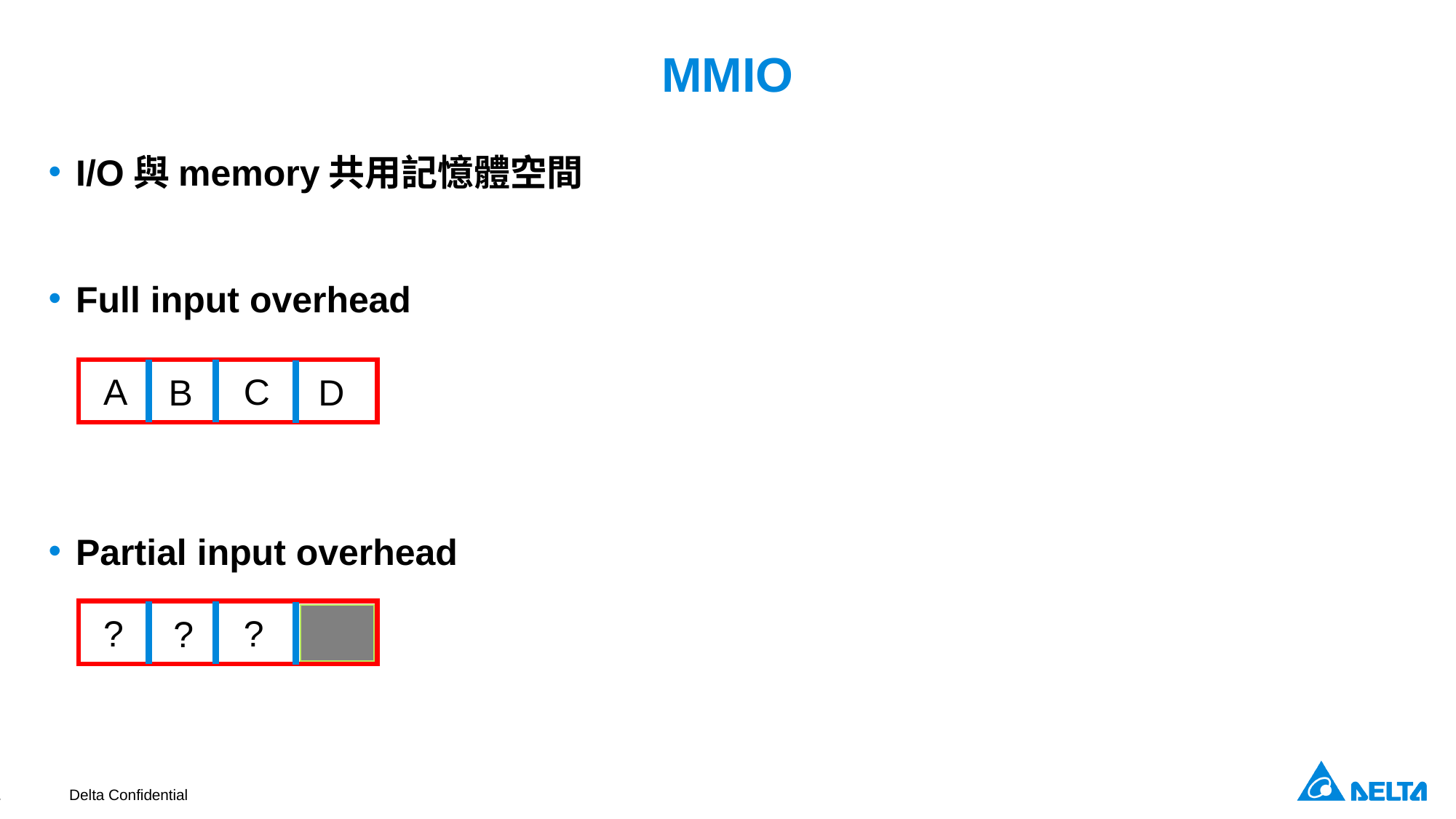

# MMIO
I/O與memory共用記憶體空間

Full input overhead

Partial input overhead

C
A
B
D

?

?
?